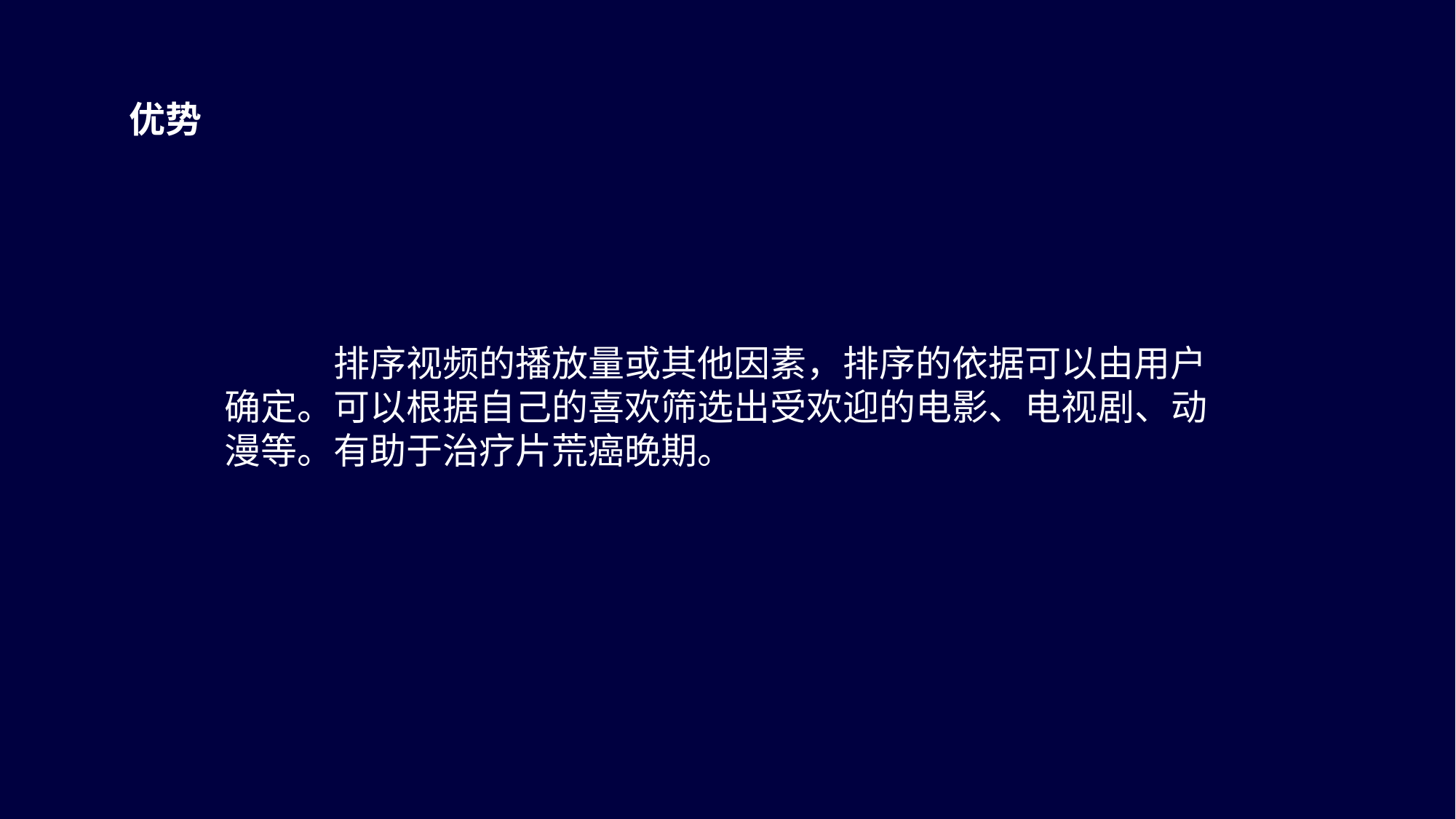

优势
	排序视频的播放量或其他因素，排序的依据可以由用户确定。可以根据自己的喜欢筛选出受欢迎的电影、电视剧、动漫等。有助于治疗片荒癌晚期。